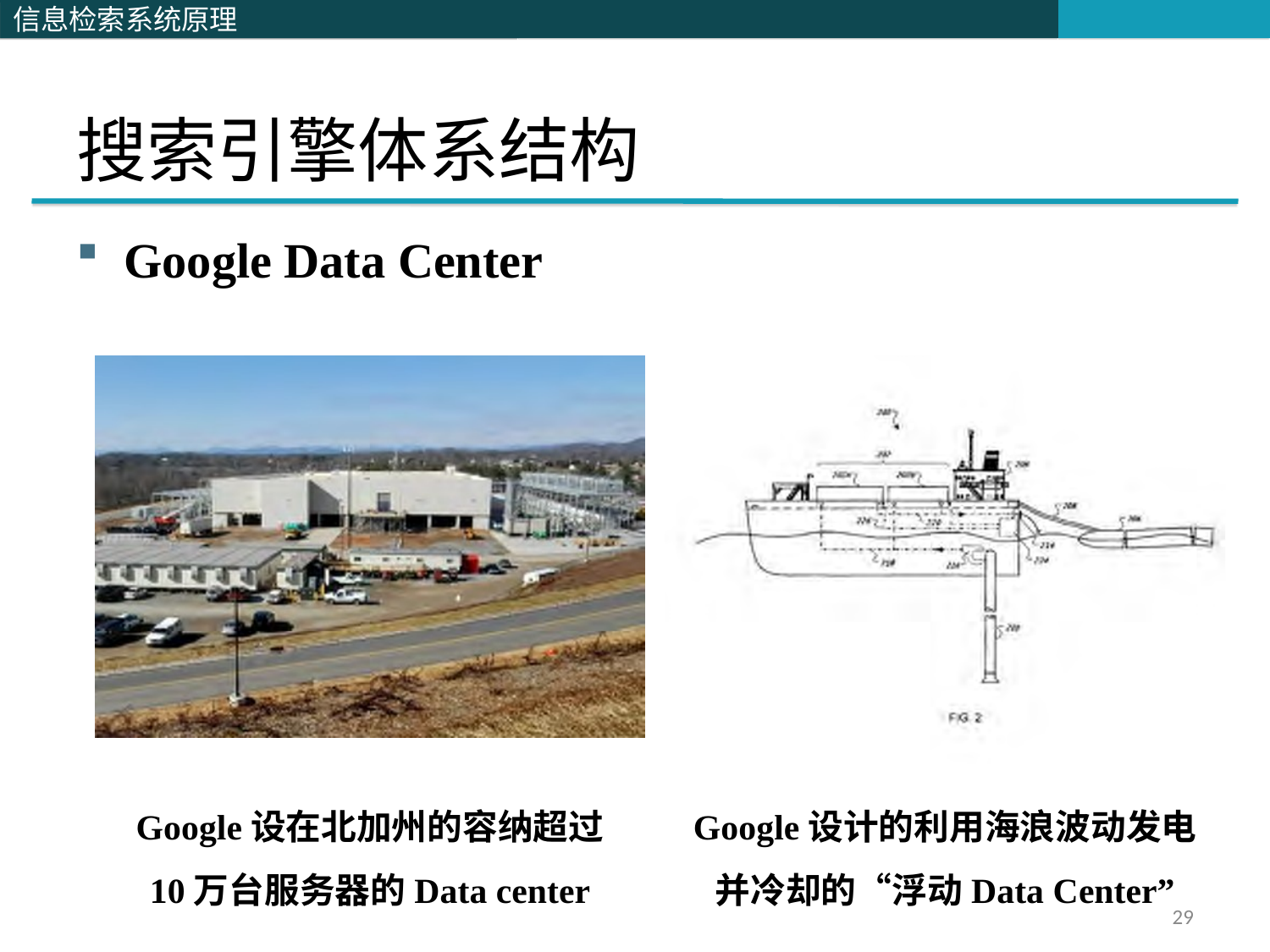

# 搜索引擎体系结构
Google Data Center

Google设计的利用海浪波动发电
并冷却的“浮动Data Center”
Google设在北加州的容纳超过
10万台服务器的Data center
29